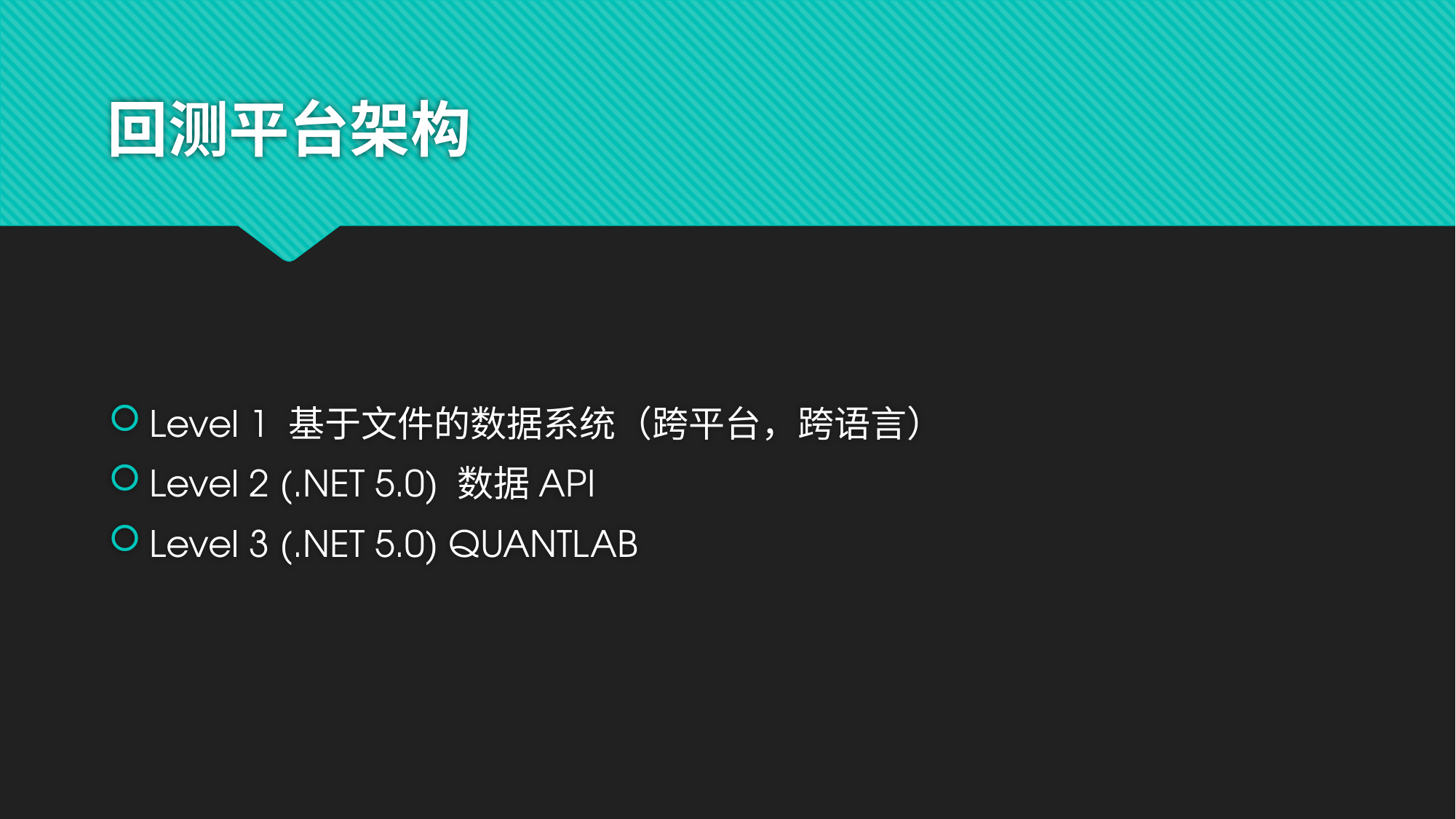

# 回测平台架构
Level 1 基于文件的数据系统（跨平台，跨语言）
Level 2 (.NET 5.0) 数据API
Level 3 (.NET 5.0) QUANTLAB